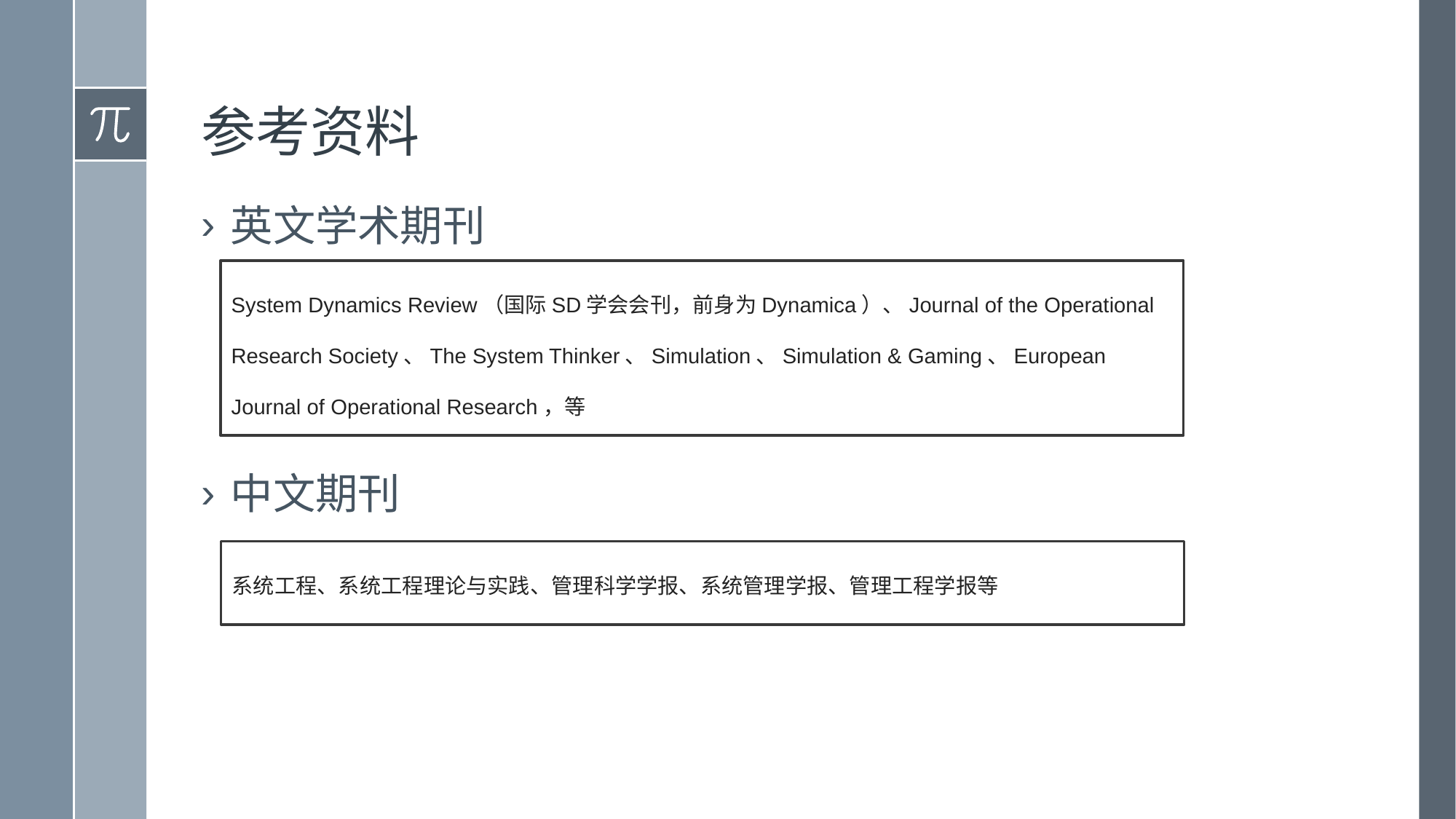

# 参考资料
英文学术期刊

中文期刊
System Dynamics Review（国际SD学会会刊，前身为Dynamica）、Journal of the Operational Research Society、The System Thinker、Simulation、Simulation & Gaming、European Journal of Operational Research，等
系统工程、系统工程理论与实践、管理科学学报、系统管理学报、管理工程学报等